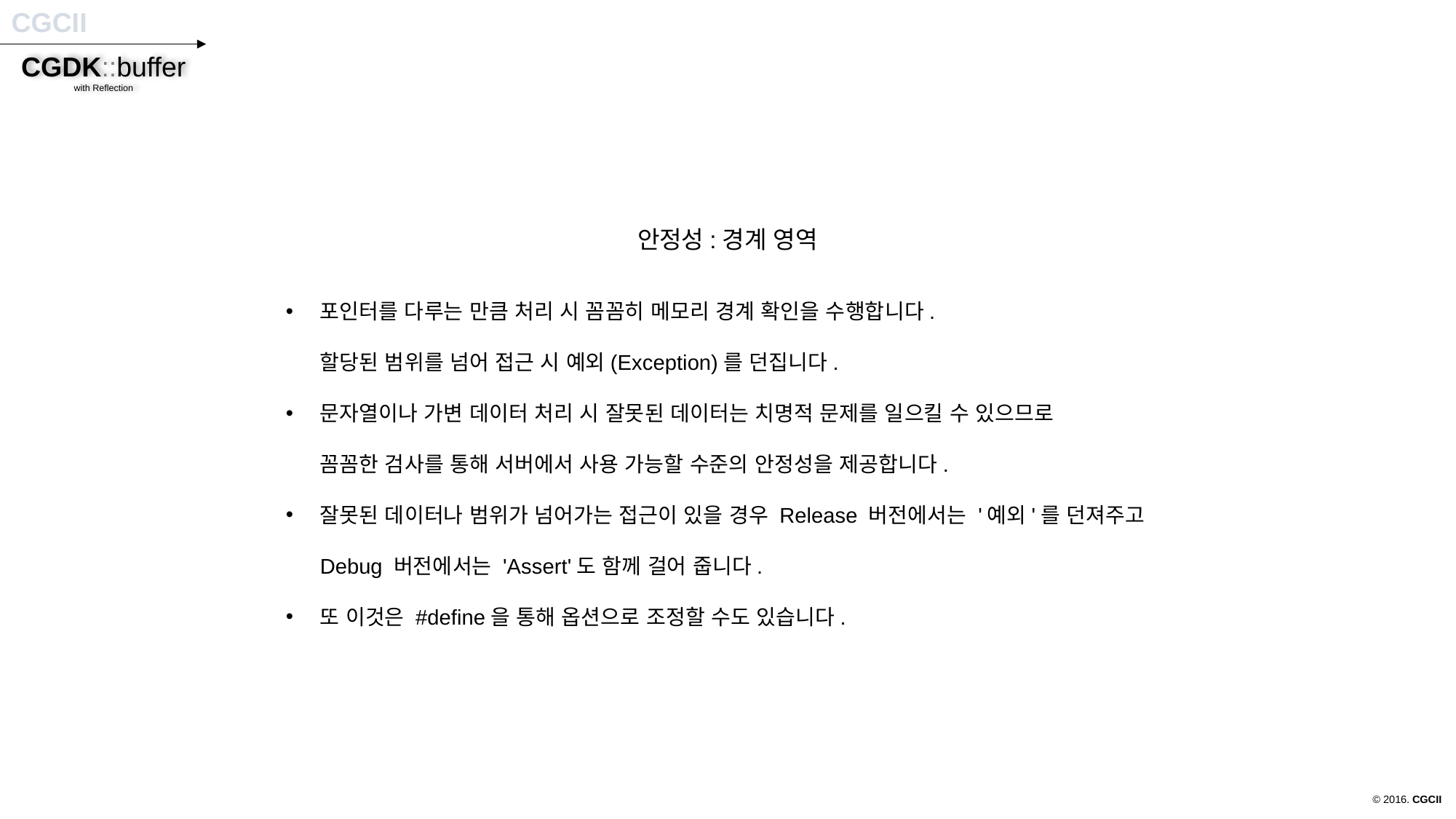

CGCII
CGDK::buffer
with Reflection

안정성:경계 영역
포인터를 다루는 만큼 처리 시 꼼꼼히 메모리 경계 확인을 수행합니다.
할당된 범위를 넘어 접근 시 예외(Exception)를 던집니다.
문자열이나 가변 데이터 처리 시 잘못된 데이터는 치명적 문제를 일으킬 수 있으므로
꼼꼼한 검사를 통해 서버에서 사용 가능할 수준의 안정성을 제공합니다.
잘못된 데이터나 범위가 넘어가는 접근이 있을 경우 Release 버전에서는 '예외'를 던져주고 Debug 버전에서는 'Assert'도 함께 걸어 줍니다.
또 이것은 #define을 통해 옵션으로 조정할 수도 있습니다.
© 2016. CGCII